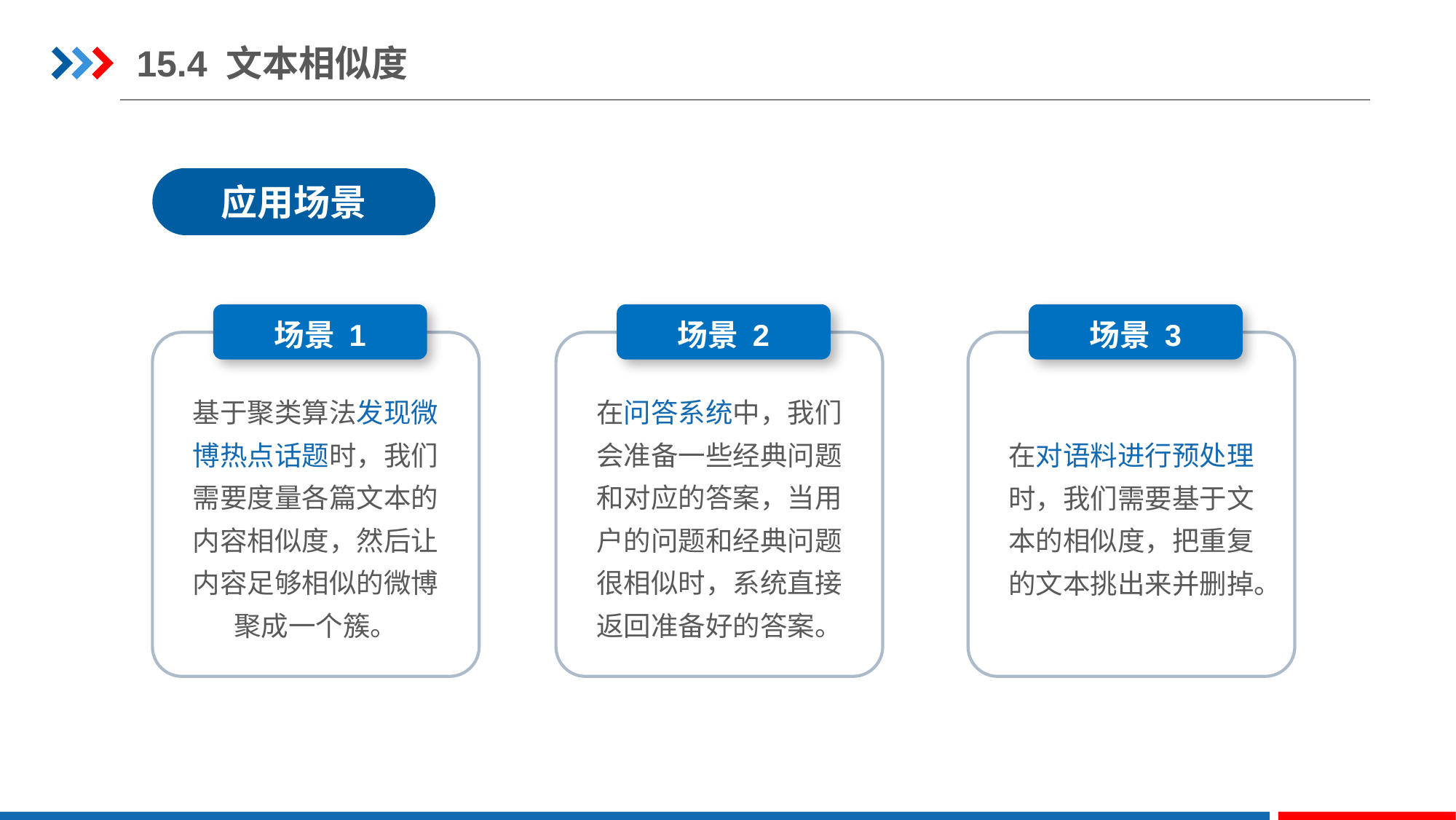

15.4 文本相似度
应用场景

场景 1
场景 2
场景 3

在问答系统中，我们会准备一些经典问题和对应的答案，当用户的问题和经典问题很相似时，系统直接返回准备好的答案。

在对语料进行预处理时，我们需要基于文本的相似度，把重复的文本挑出来并删掉。

基于聚类算法发现微博热点话题时，我们需要度量各篇文本的内容相似度，然后让内容足够相似的微博聚成一个簇。